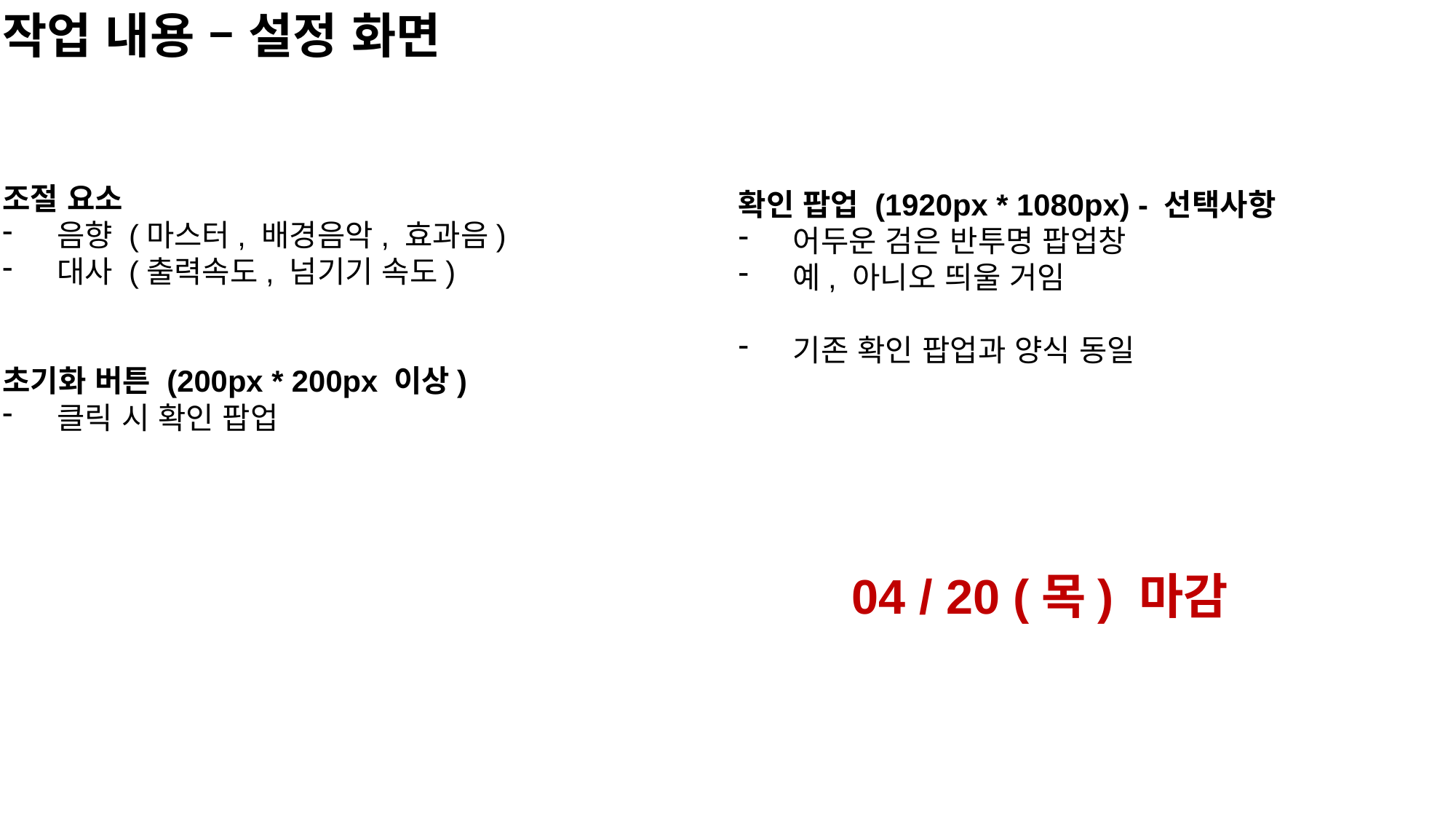

작업 내용 – 설정 화면

조절 요소
음향 (마스터, 배경음악, 효과음)
대사 (출력속도, 넘기기 속도)

초기화 버튼 (200px * 200px 이상)
클릭 시 확인 팝업

확인 팝업 (1920px * 1080px) - 선택사항
어두운 검은 반투명 팝업창
예, 아니오 띄울 거임

기존 확인 팝업과 양식 동일
04 / 20 (목) 마감